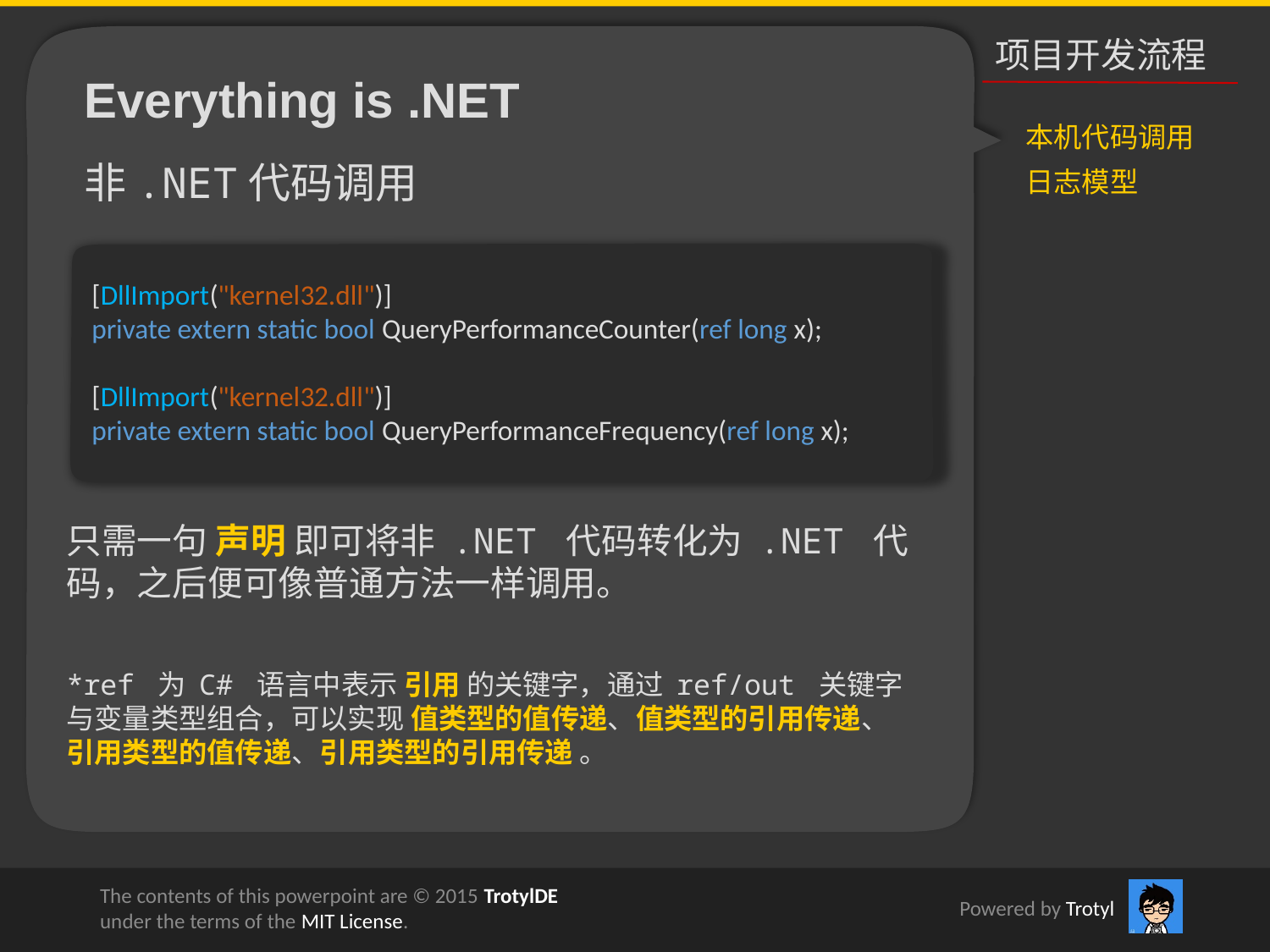

项目开发流程
Everything is .NET
本机代码调用
日志模型
非.NET代码调用

[DllImport("kernel32.dll")]
private extern static bool QueryPerformanceCounter(ref long x);

[DllImport("kernel32.dll")]
private extern static bool QueryPerformanceFrequency(ref long x);
只需一句 声明 即可将非 .NET 代码转化为 .NET 代码，之后便可像普通方法一样调用。

*ref 为 C# 语言中表示 引用 的关键字，通过 ref/out 关键字与变量类型组合，可以实现 值类型的值传递、值类型的引用传递、引用类型的值传递、引用类型的引用传递 。